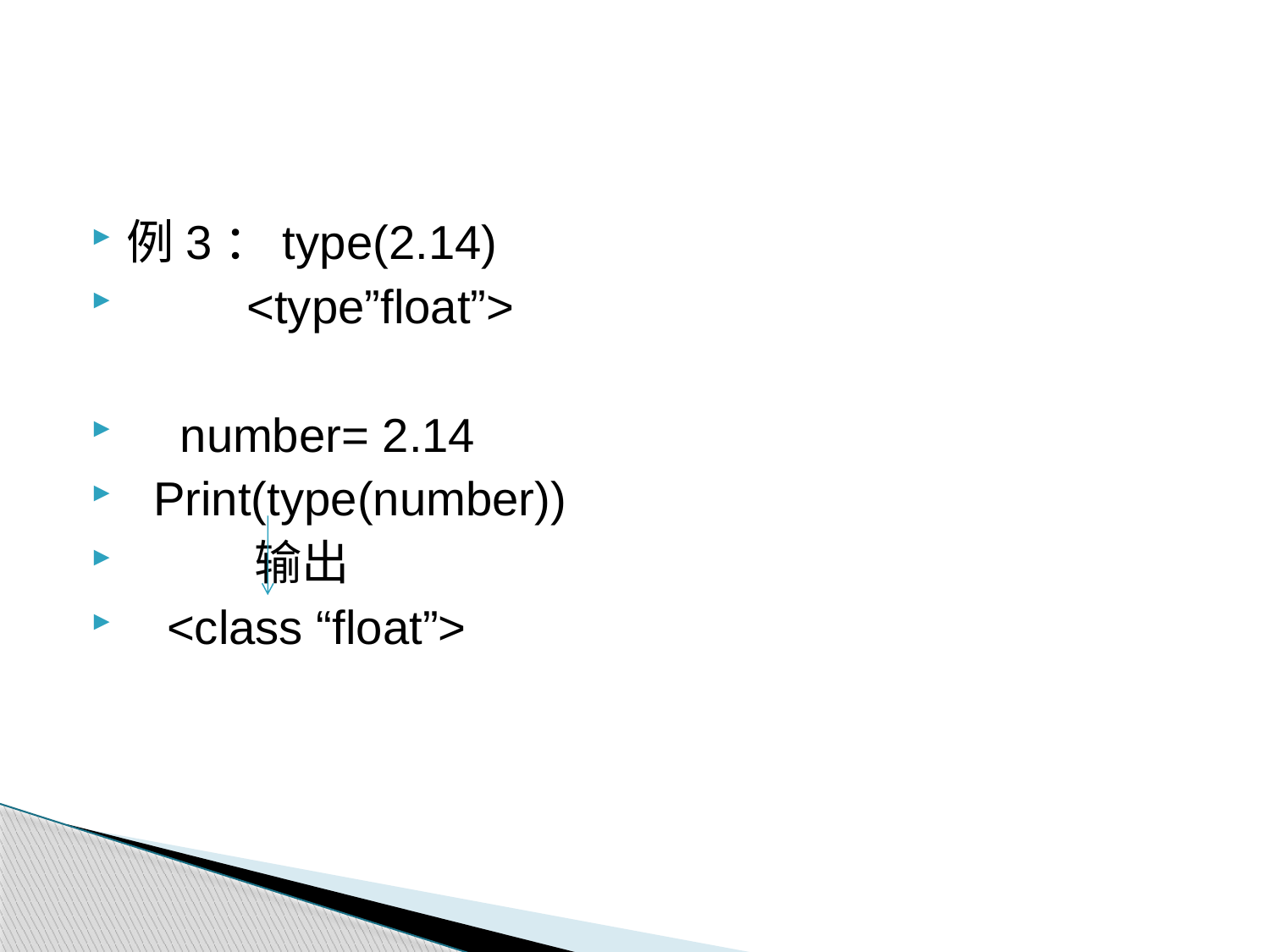

#
例3：type(2.14)
         <type”float”>

    number= 2.14
  Print(type(number))
           输出
   <class “float”>